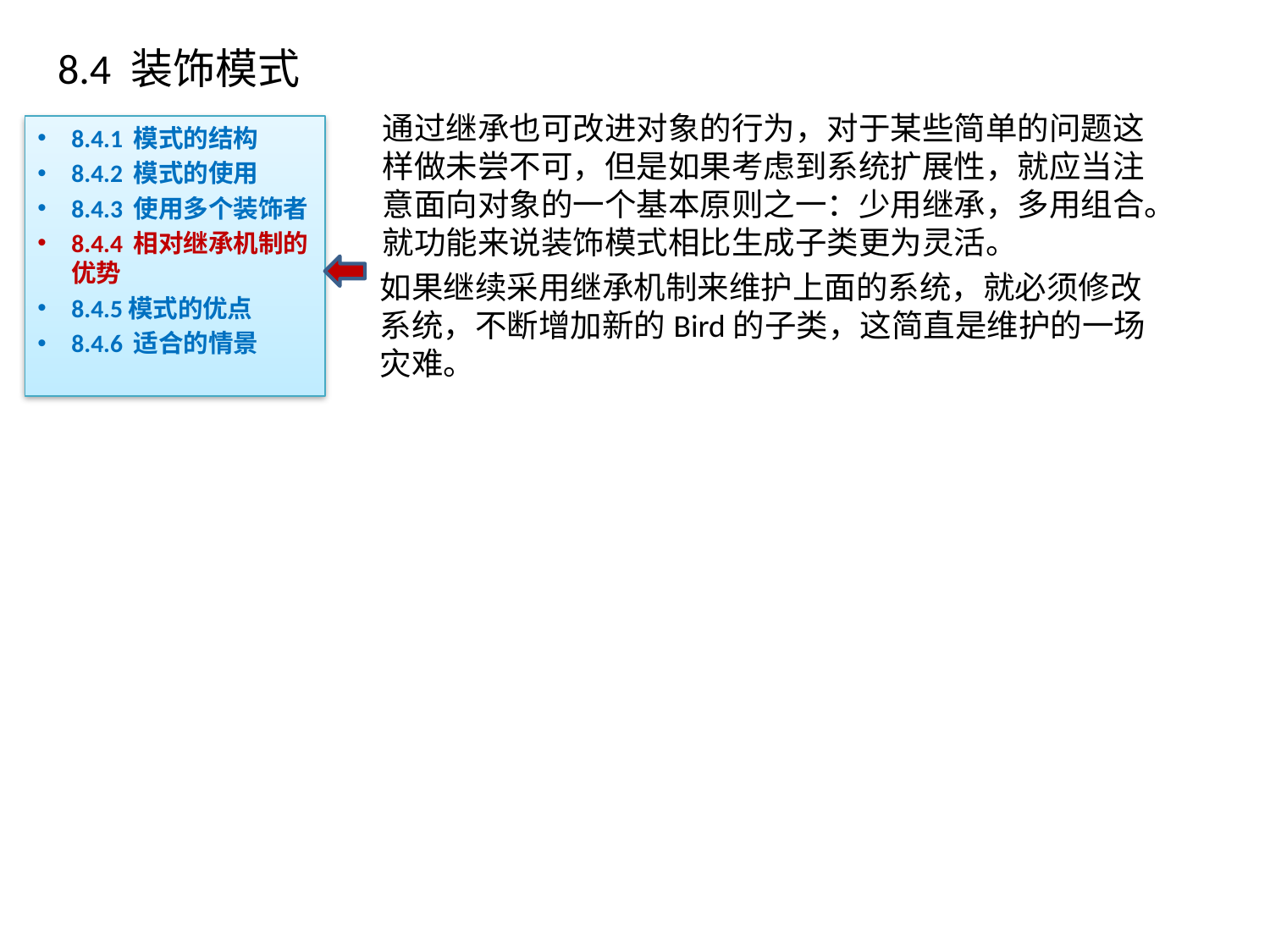

# 8.4 装饰模式
通过继承也可改进对象的行为，对于某些简单的问题这样做未尝不可，但是如果考虑到系统扩展性，就应当注意面向对象的一个基本原则之一：少用继承，多用组合。就功能来说装饰模式相比生成子类更为灵活。
8.4.1 模式的结构
8.4.2 模式的使用
8.4.3 使用多个装饰者
8.4.4 相对继承机制的优势
8.4.5模式的优点
8.4.6 适合的情景

如果继续采用继承机制来维护上面的系统，就必须修改系统，不断增加新的Bird的子类，这简直是维护的一场灾难。